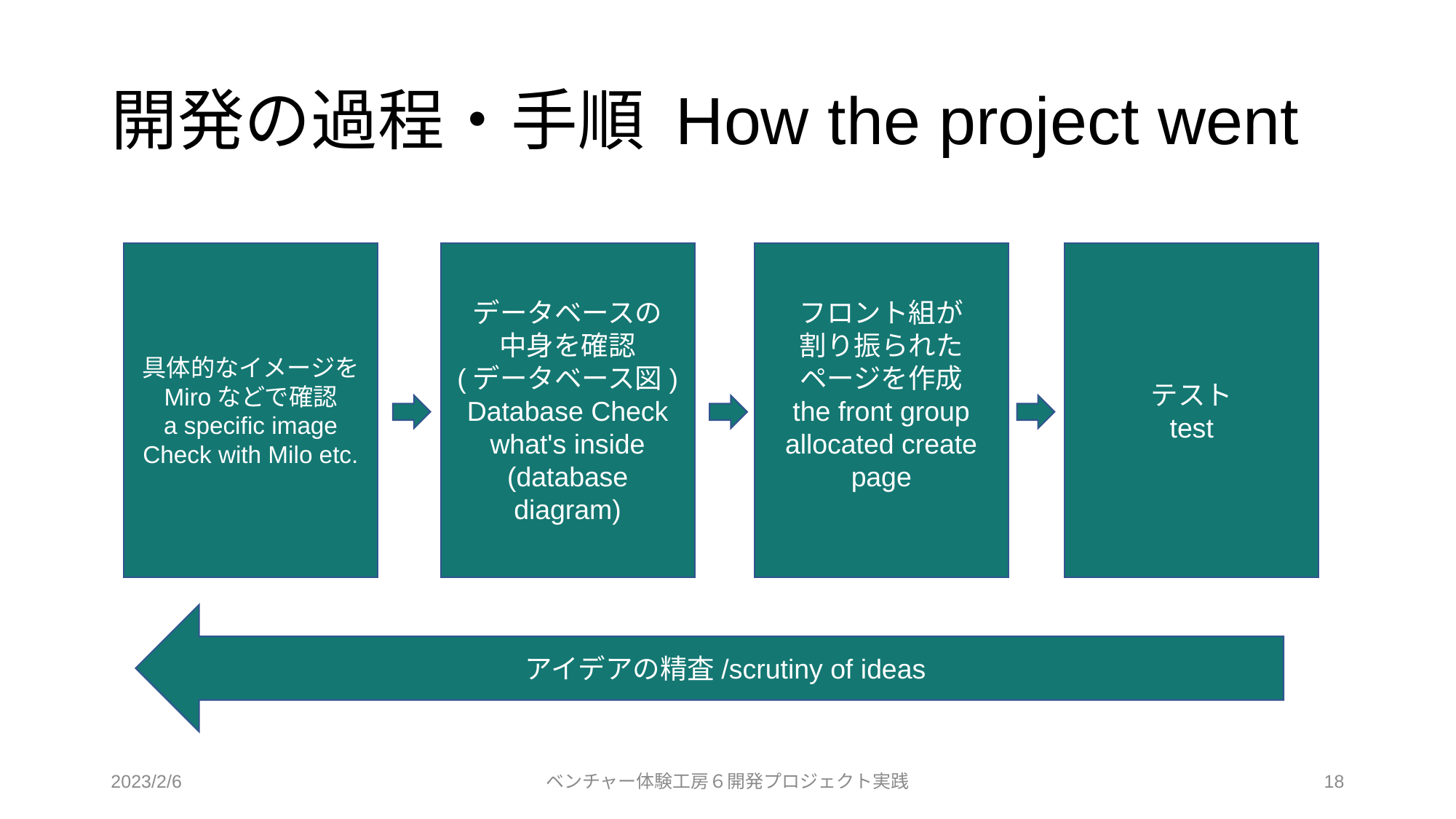

# 開発の過程・手順 How the project went
具体的なイメージを
Miroなどで確認
a specific image
Check with Milo etc.
データベースの
中身を確認
(データベース図)
Database Check what's inside​
(database diagram)
フロント組が
割り振られた
ページを作成
the front group allocated create page
テスト
test

アイデアの精査/scrutiny of ideas
2023/2/6
ベンチャー体験工房６開発プロジェクト実践
18